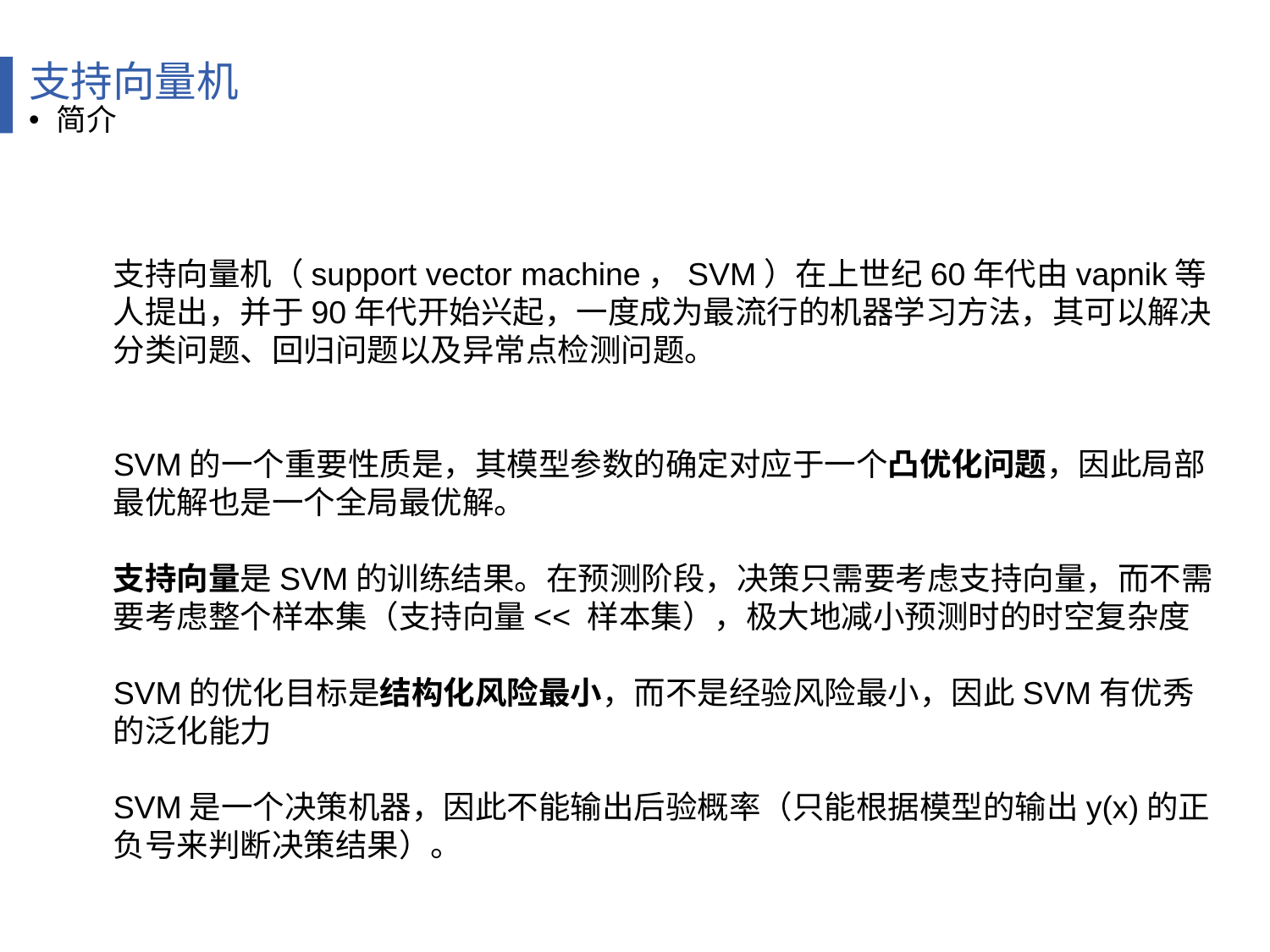

支持向量机
简介
支持向量机（support vector machine，SVM）在上世纪60年代由vapnik等人提出，并于90年代开始兴起，一度成为最流行的机器学习方法，其可以解决分类问题、回归问题以及异常点检测问题。

SVM的一个重要性质是，其模型参数的确定对应于一个凸优化问题，因此局部最优解也是一个全局最优解。

支持向量是SVM的训练结果。在预测阶段，决策只需要考虑支持向量，而不需要考虑整个样本集（支持向量<< 样本集），极大地减小预测时的时空复杂度

SVM的优化目标是结构化风险最小，而不是经验风险最小，因此SVM有优秀的泛化能力

SVM是一个决策机器，因此不能输出后验概率（只能根据模型的输出y(x)的正负号来判断决策结果）。